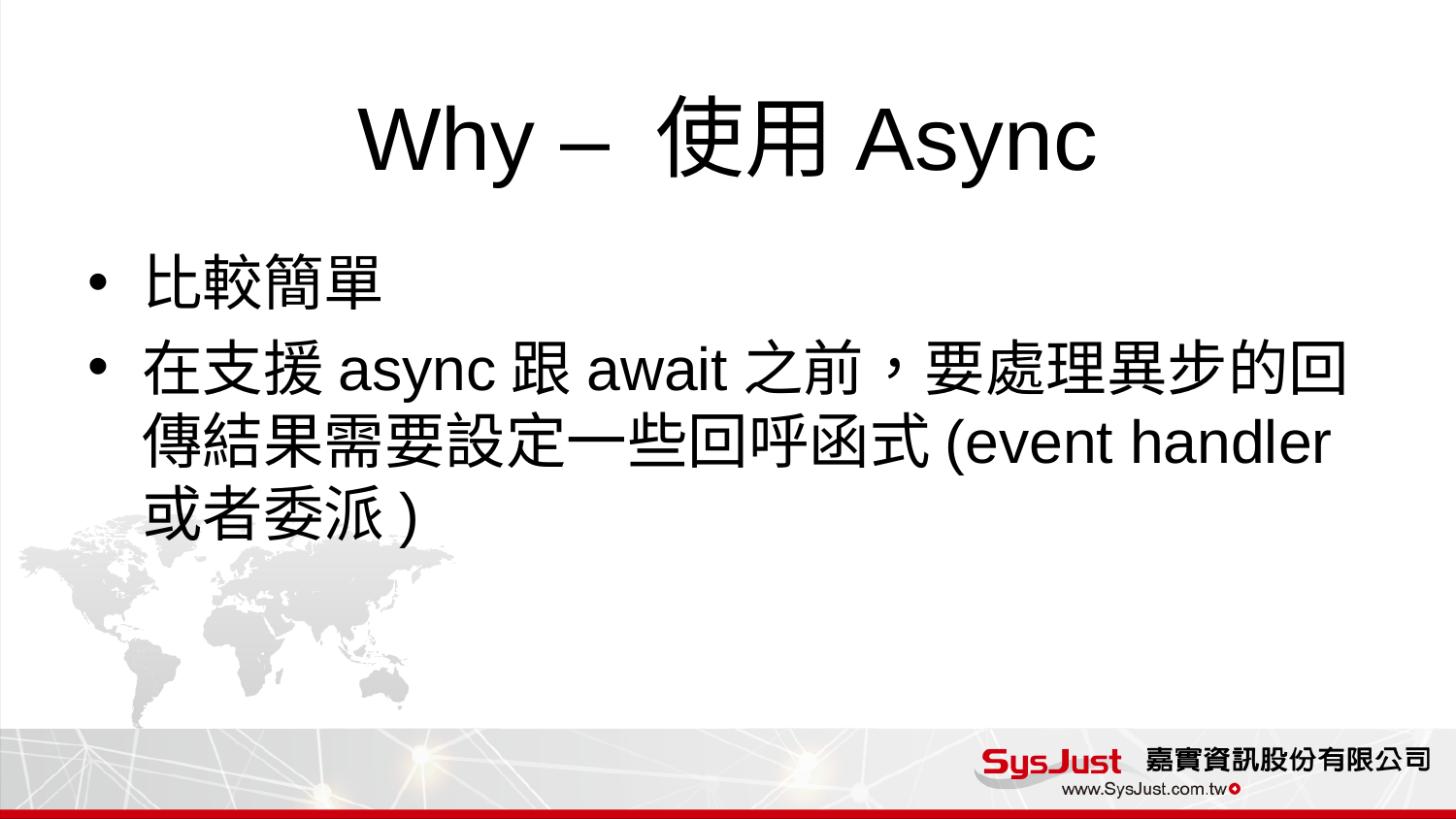

# Why – 使用Async
比較簡單
在支援async跟await之前，要處理異步的回傳結果需要設定一些回呼函式(event handler或者委派)